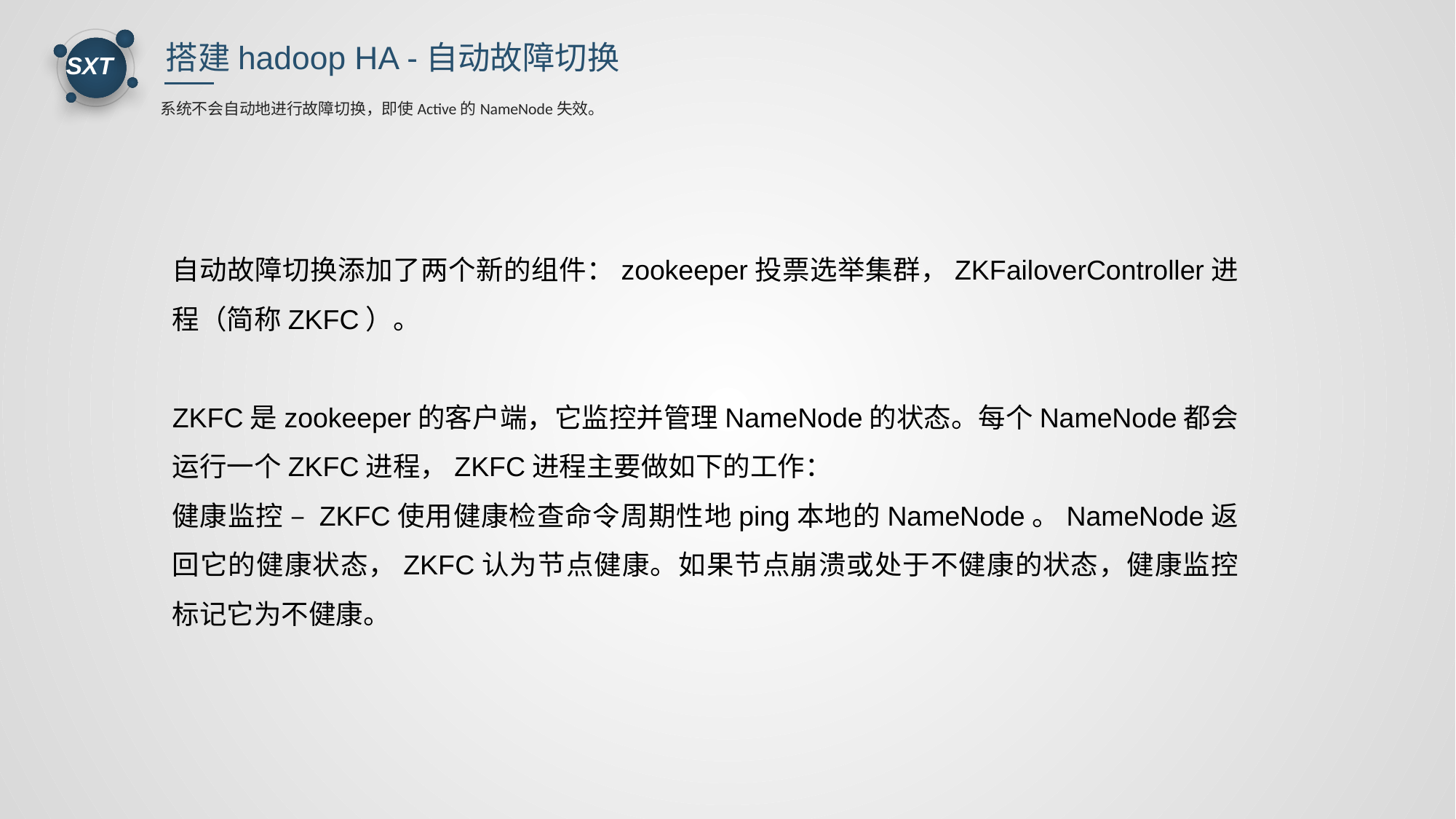

搭建hadoop HA -自动故障切换
系统不会自动地进行故障切换，即使Active的NameNode失效。
自动故障切换添加了两个新的组件：zookeeper投票选举集群，ZKFailoverController进程（简称ZKFC）。

ZKFC是zookeeper的客户端，它监控并管理NameNode的状态。每个NameNode都会运行一个ZKFC进程，ZKFC进程主要做如下的工作：
健康监控 – ZKFC使用健康检查命令周期性地ping本地的NameNode。NameNode返回它的健康状态，ZKFC认为节点健康。如果节点崩溃或处于不健康的状态，健康监控标记它为不健康。